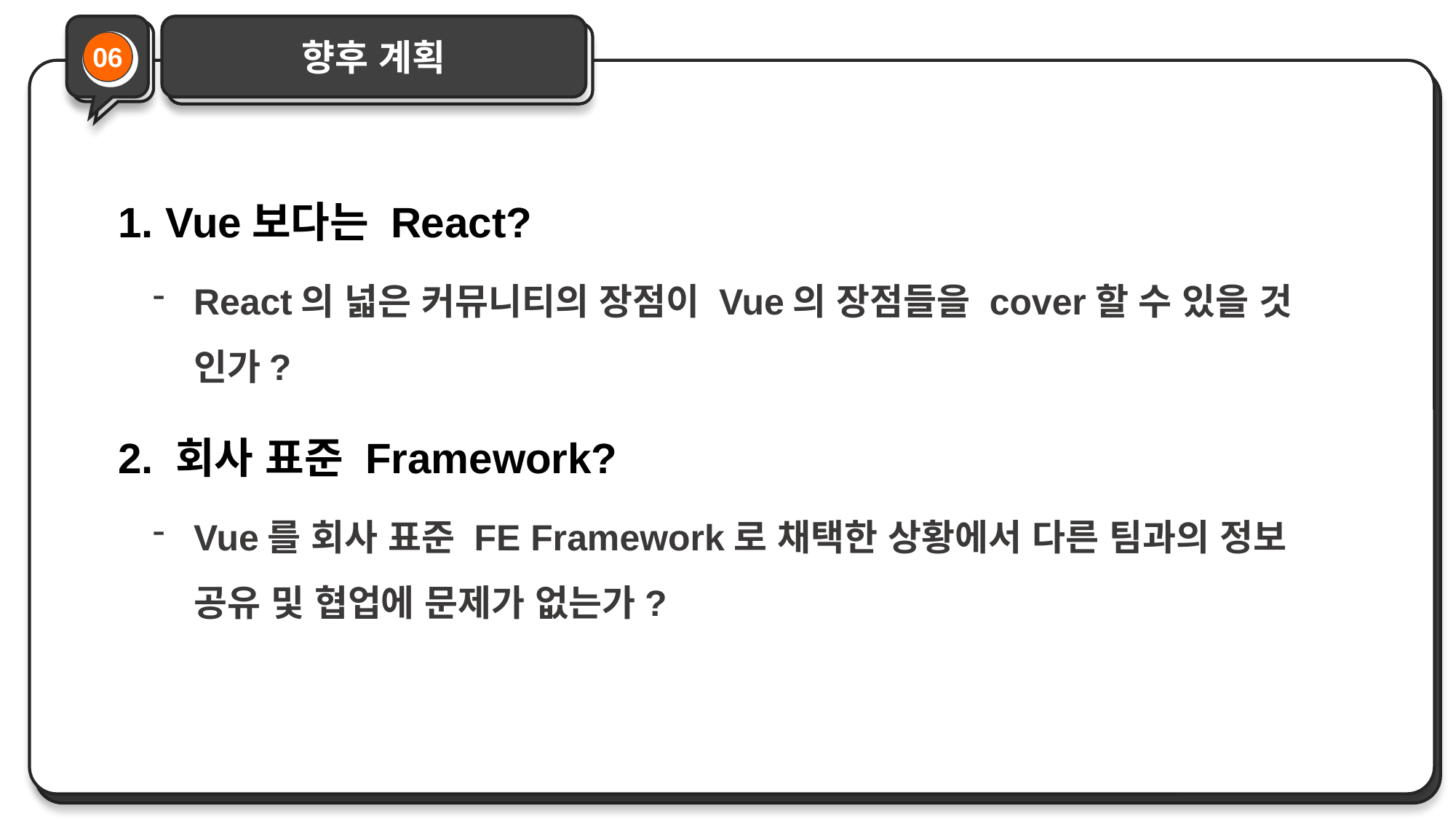

향후 계획

06

1. Vue보다는 React?
React의 넓은 커뮤니티의 장점이 Vue의 장점들을 cover할 수 있을 것 인가?
2. 회사 표준 Framework?
Vue를 회사 표준 FE Framework로 채택한 상황에서 다른 팀과의 정보 공유 및 협업에 문제가 없는가?